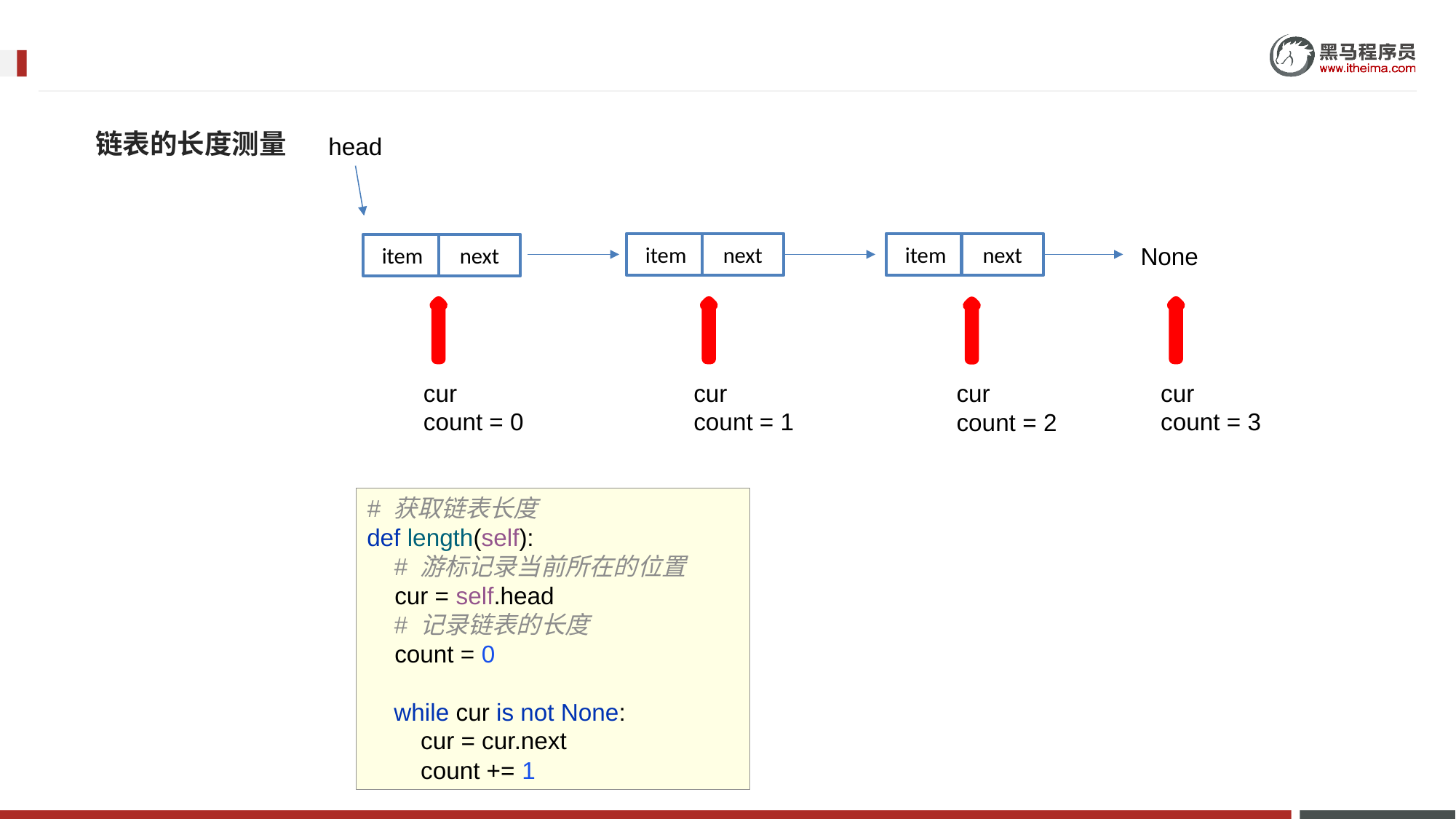

链表的长度测量
head
next
next
item
item
next
item
None

cur
count = 0
cur
count = 1

cur
count = 3

cur
count = 2

# 获取链表长度 def length(self): # 游标记录当前所在的位置 cur = self.head # 记录链表的长度 count = 0 while cur is not None: cur = cur.next count += 1